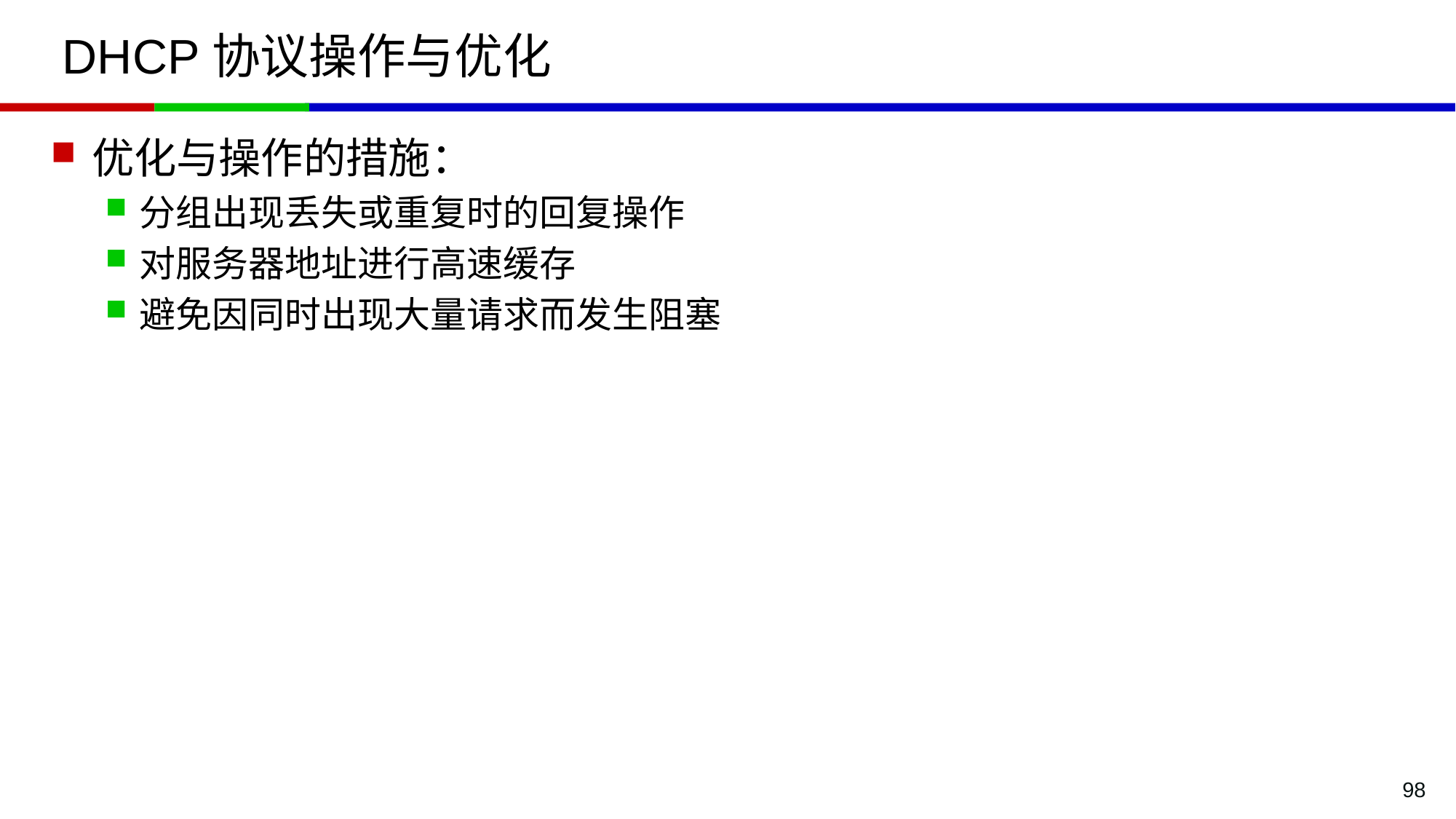

# DHCP协议操作与优化
优化与操作的措施：
分组出现丢失或重复时的回复操作
对服务器地址进行高速缓存
避免因同时出现大量请求而发生阻塞
98